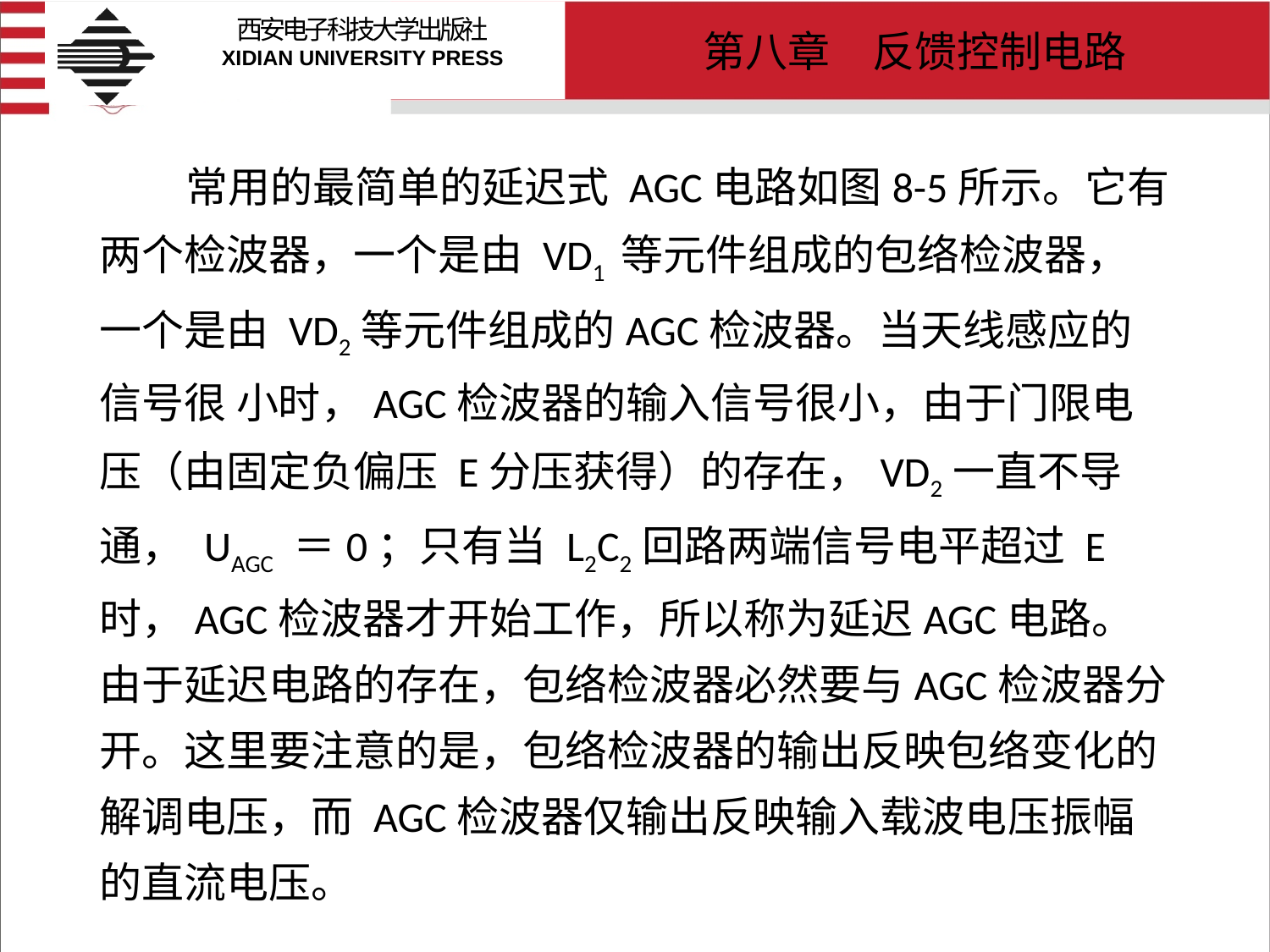

# 常用的最简单的延迟式 AGC电路如图8-5所示。它有两个检波器，一个是由 VD1 等元件组成的包络检波器，一个是由 VD2等元件组成的AGC检波器。当天线感应的信号很 小时，AGC检波器的输入信号很小，由于门限电压（由固定负偏压 E分压获得）的存在，VD2一直不导通， UAGC ＝0；只有当 L2C2回路两端信号电平超过 E时，AGC检波器才开始工作，所以称为延迟AGC电路。由于延迟电路的存在，包络检波器必然要与AGC检波器分开。这里要注意的是，包络检波器的输出反映包络变化的解调电压，而 AGC检波器仅输出反映输入载波电压振幅的直流电压。